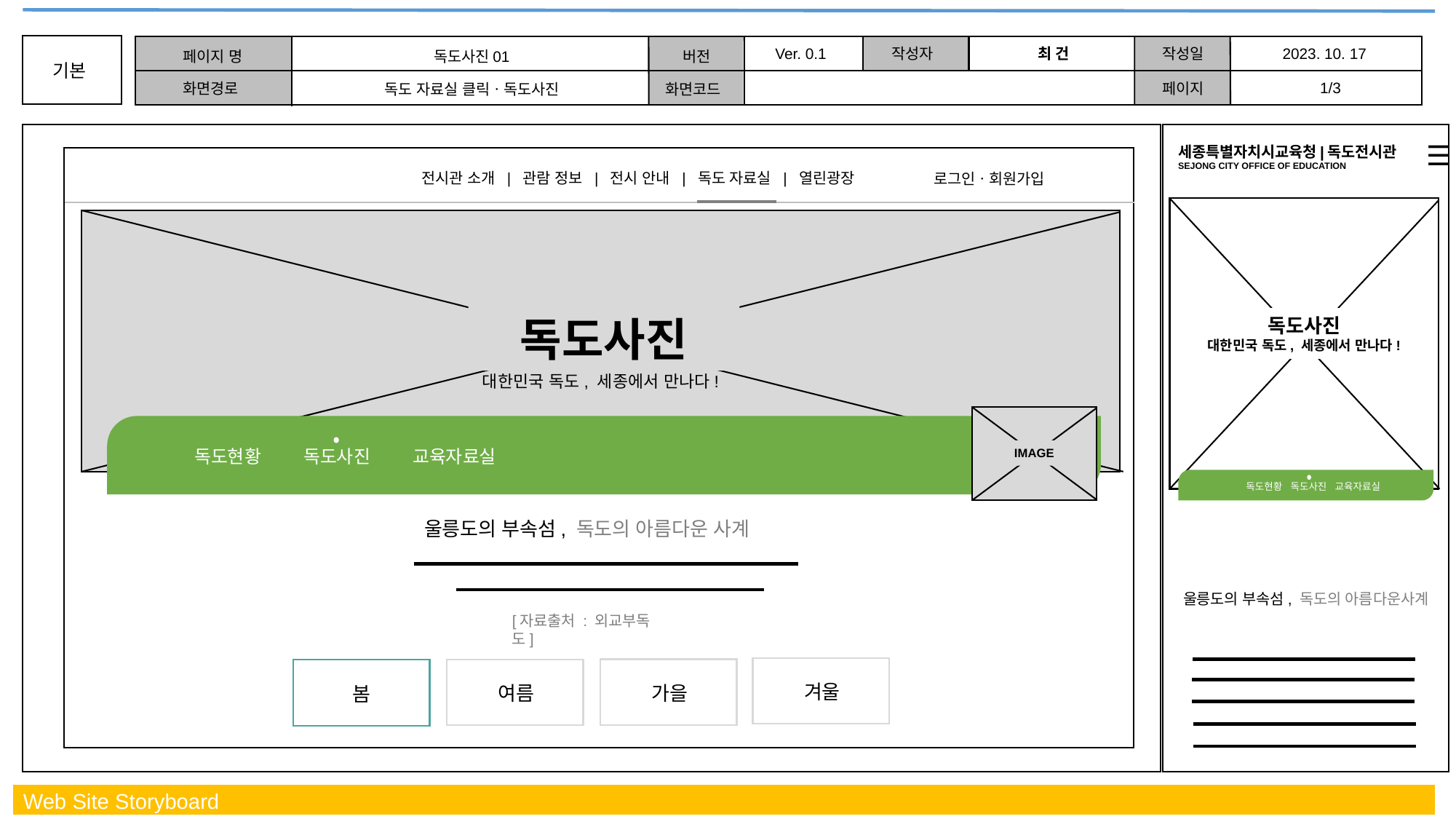

Ver. 0.1
2023. 10. 17
최 건
작성자
작성일
버전
페이지 명
독도사진01
1/3
화면경로
페이지
독도 자료실 클릭ㆍ독도사진
화면코드
기본

독도사진
대한민국 독도, 세종에서 만나다!
☰
세종특별자치시교육청|독도전시관
SEJONG CITY OFFICE OF EDUCATION
세종특별자치시교육청|독도전시관
SEJONG CITY OFFICE OF EDUCATION

독도현황   독도사진   교육자료실
울릉도의 부속섬, 독도의 아름다운사계

전시관 소개  |  관람 정보  |  전시 안내  |  독도 자료실  |  열린광장
로그인ㆍ회원가입

독도사진
대한민국 독도, 세종에서 만나다!

IMAGE

독도현황	독도사진	교육자료실
울릉도의 부속섬, 독도의 아름다운 사계
[자료출처 : 외교부독도]

겨울

가을

여름

봄
Web Site Storyboard